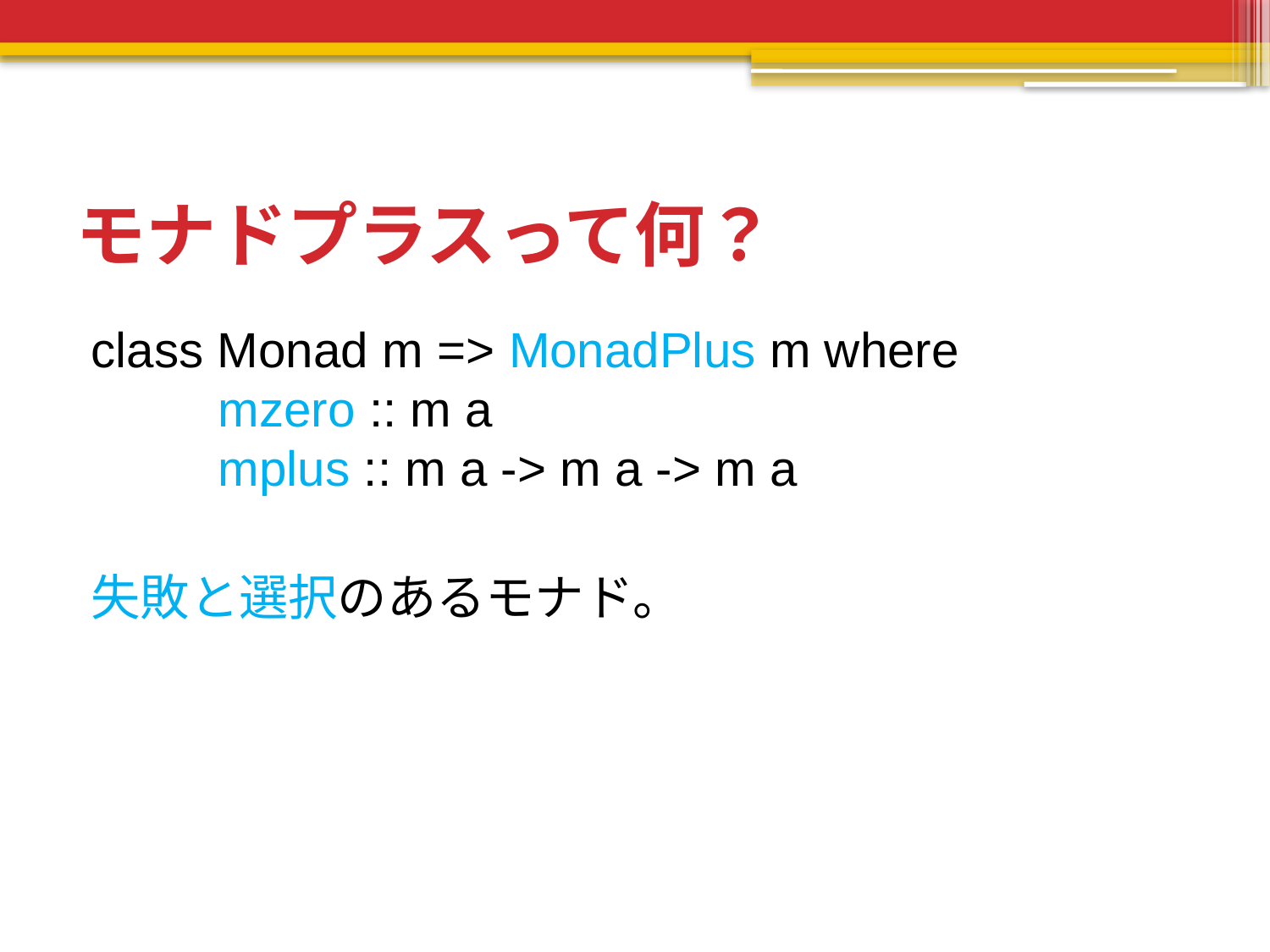

# モナドプラスって何？
class Monad m => MonadPlus m where
	mzero :: m a
	mplus :: m a -> m a -> m a

失敗と選択のあるモナド。